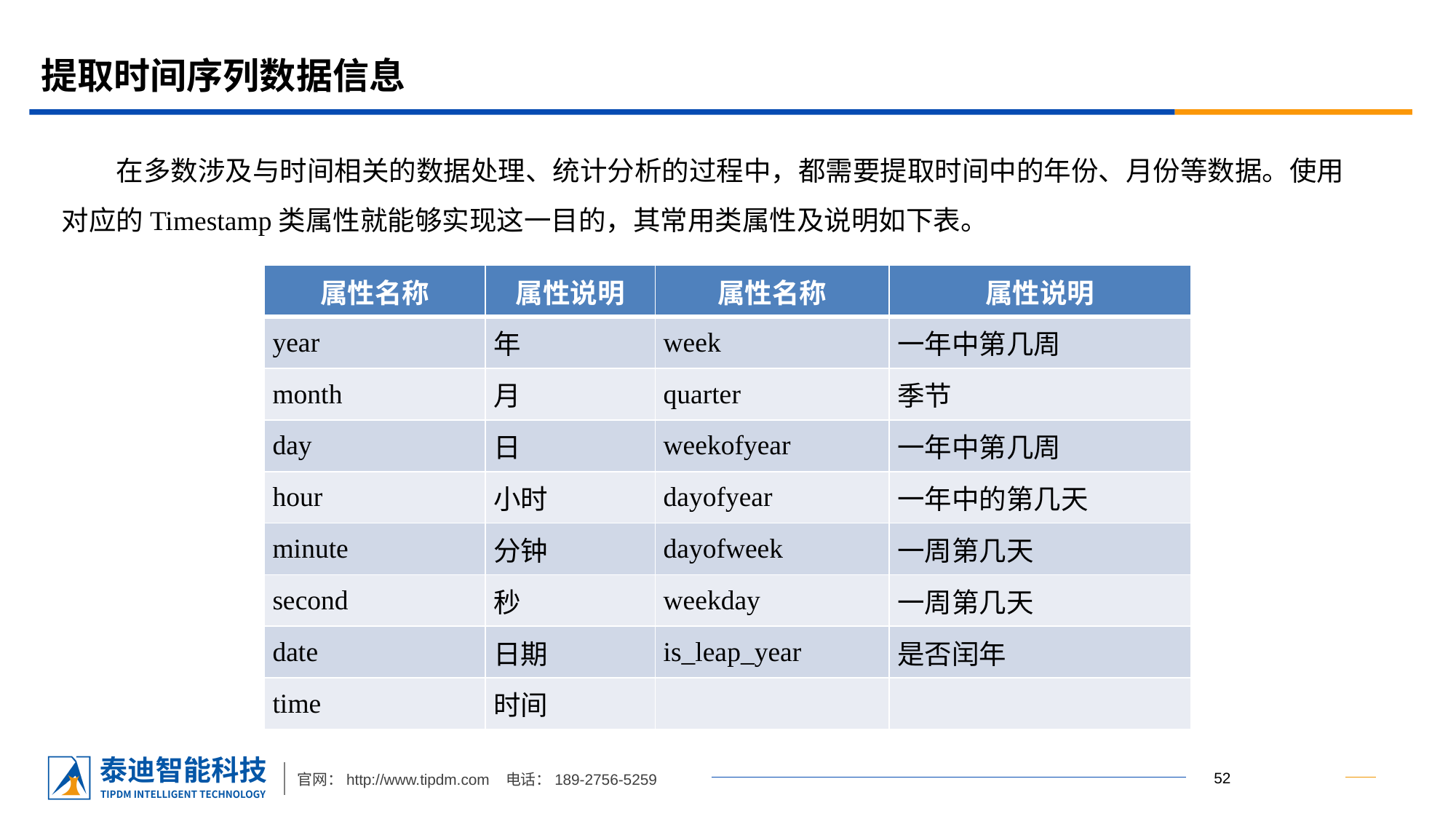

# 提取时间序列数据信息
在多数涉及与时间相关的数据处理、统计分析的过程中，都需要提取时间中的年份、月份等数据。使用对应的Timestamp类属性就能够实现这一目的，其常用类属性及说明如下表。

| 属性名称 | 属性说明 | 属性名称 | 属性说明 |
| --- | --- | --- | --- |
| year | 年 | week | 一年中第几周 |
| month | 月 | quarter | 季节 |
| day | 日 | weekofyear | 一年中第几周 |
| hour | 小时 | dayofyear | 一年中的第几天 |
| minute | 分钟 | dayofweek | 一周第几天 |
| second | 秒 | weekday | 一周第几天 |
| date | 日期 | is\_leap\_year | 是否闰年 |
| time | 时间 |  |  |